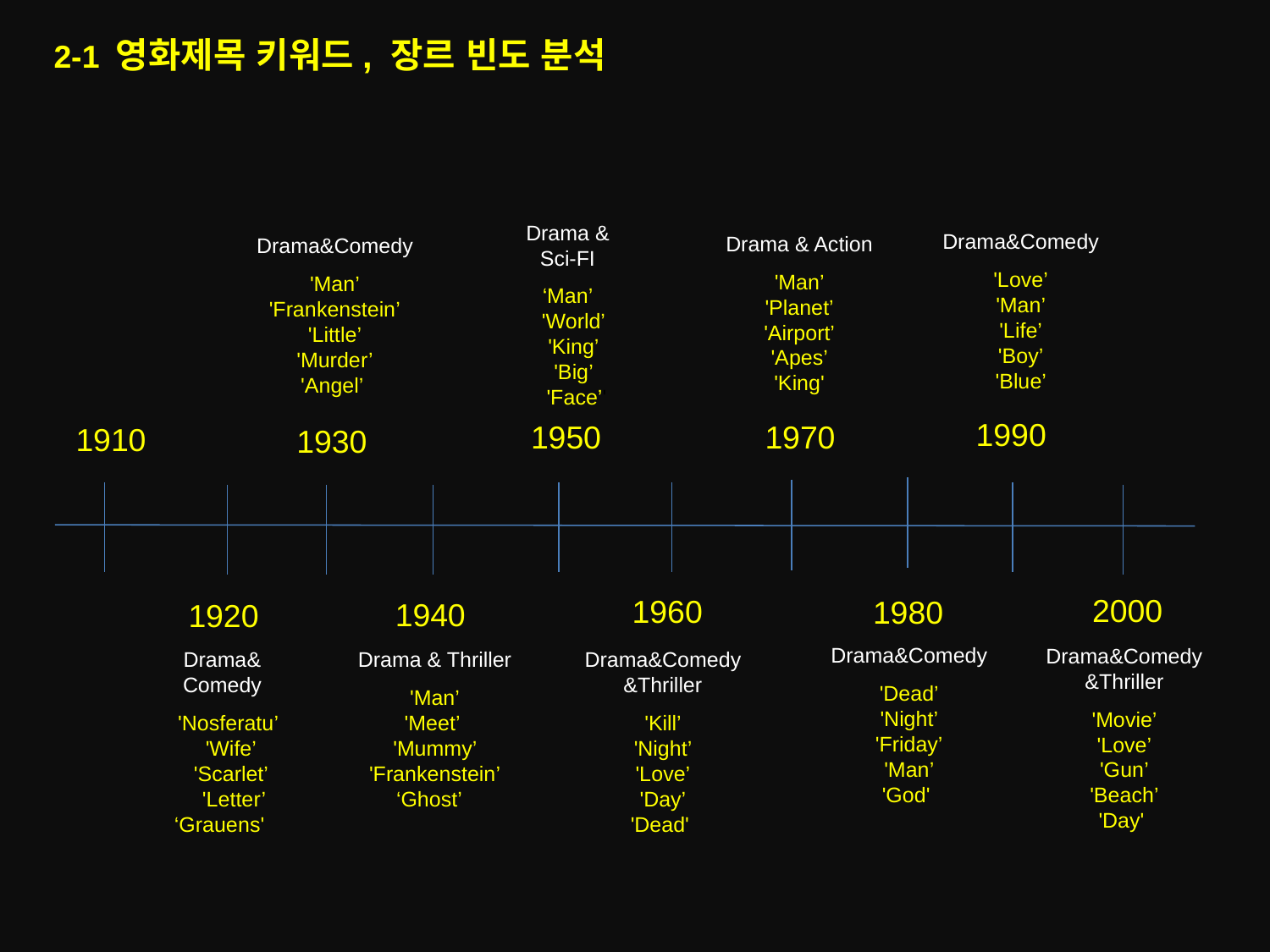

2-1 영화제목 키워드, 장르 빈도 분석
Drama &
Sci-FI

‘Man’
  'World’
  'King’
  'Big’
    'Face’'
Drama&Comedy

'Love’
'Man’
'Life’
'Boy’
'Blue’
Drama & Action

'Man’
'Planet’
'Airport’
'Apes’
'King'
1990
1950
1970
1910
1930
2000
1960
1980
1940
1920
Drama&Comedy

'Dead’
'Night’
'Friday’
'Man’
'God'
Drama&Comedy
&Thriller

'Movie’
'Love’
'Gun’
'Beach’
'Day'
Drama&Comedy
&Thriller

'Kill’
'Night’
'Love’
'Day’
'Dead'
Drama&
Comedy

  'Nosferatu’
   'Wife’
   'Scarlet’
    'Letter’
‘Grauens'
Drama & Thriller

'Man’
'Meet’
'Mummy’
'Frankenstein’
‘Ghost’
Drama&Comedy

'Man’
'Frankenstein’
'Little’
'Murder’
'Angel’